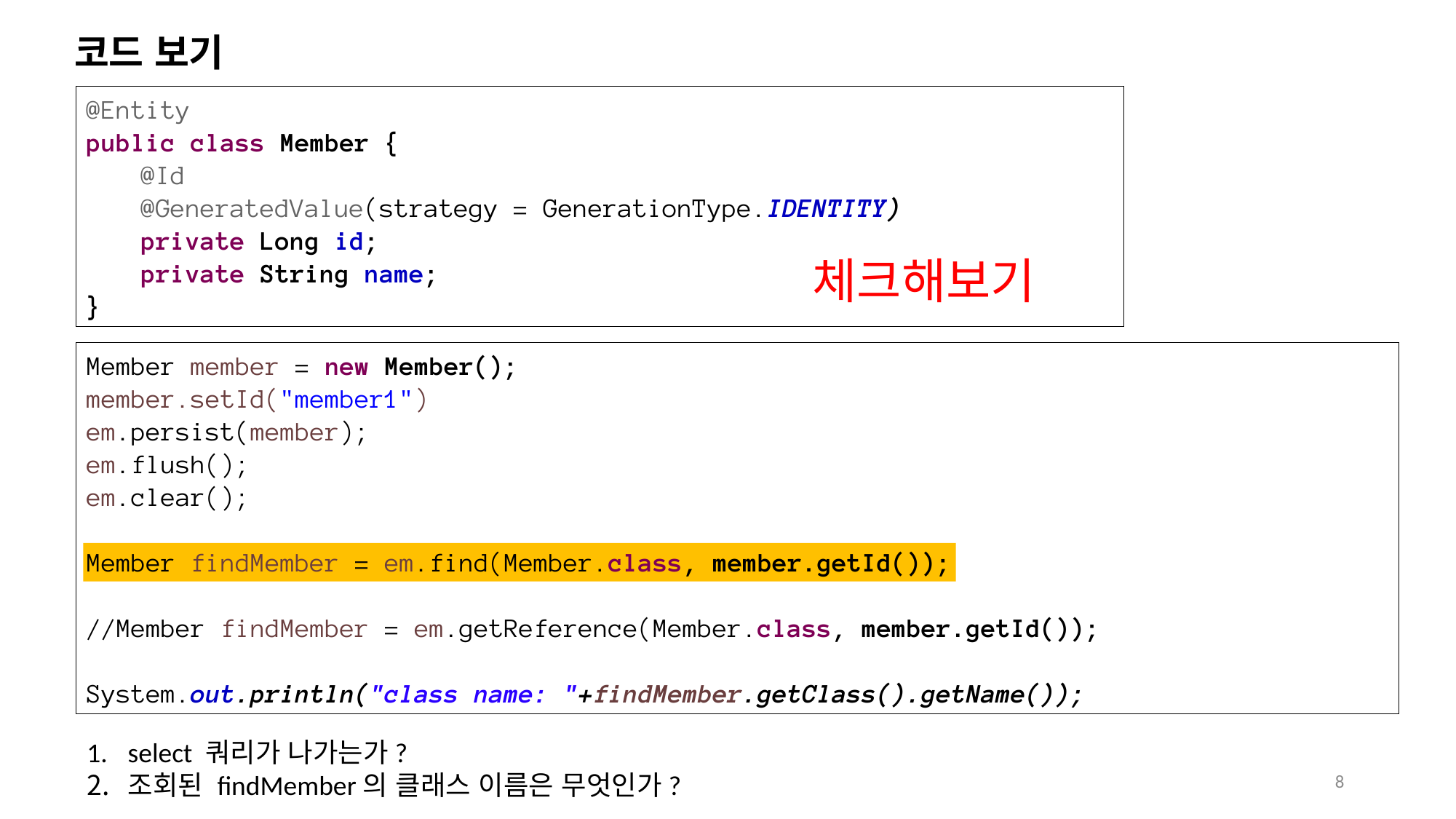

# 코드 보기
@Entity
public class Member {
@Id
@GeneratedValue(strategy = GenerationType.IDENTITY)
private Long id;
private String name;
}
체크해보기
Member member = new Member();
member.setId("member1")
em.persist(member);
em.flush();
em.clear();

Member findMember = em.find(Member.class, member.getId());

//Member findMember = em.getReference(Member.class, member.getId());

System.out.println("class name: "+findMember.getClass().getName());

select 쿼리가 나가는가?
조회된 findMember의 클래스 이름은 무엇인가?
8